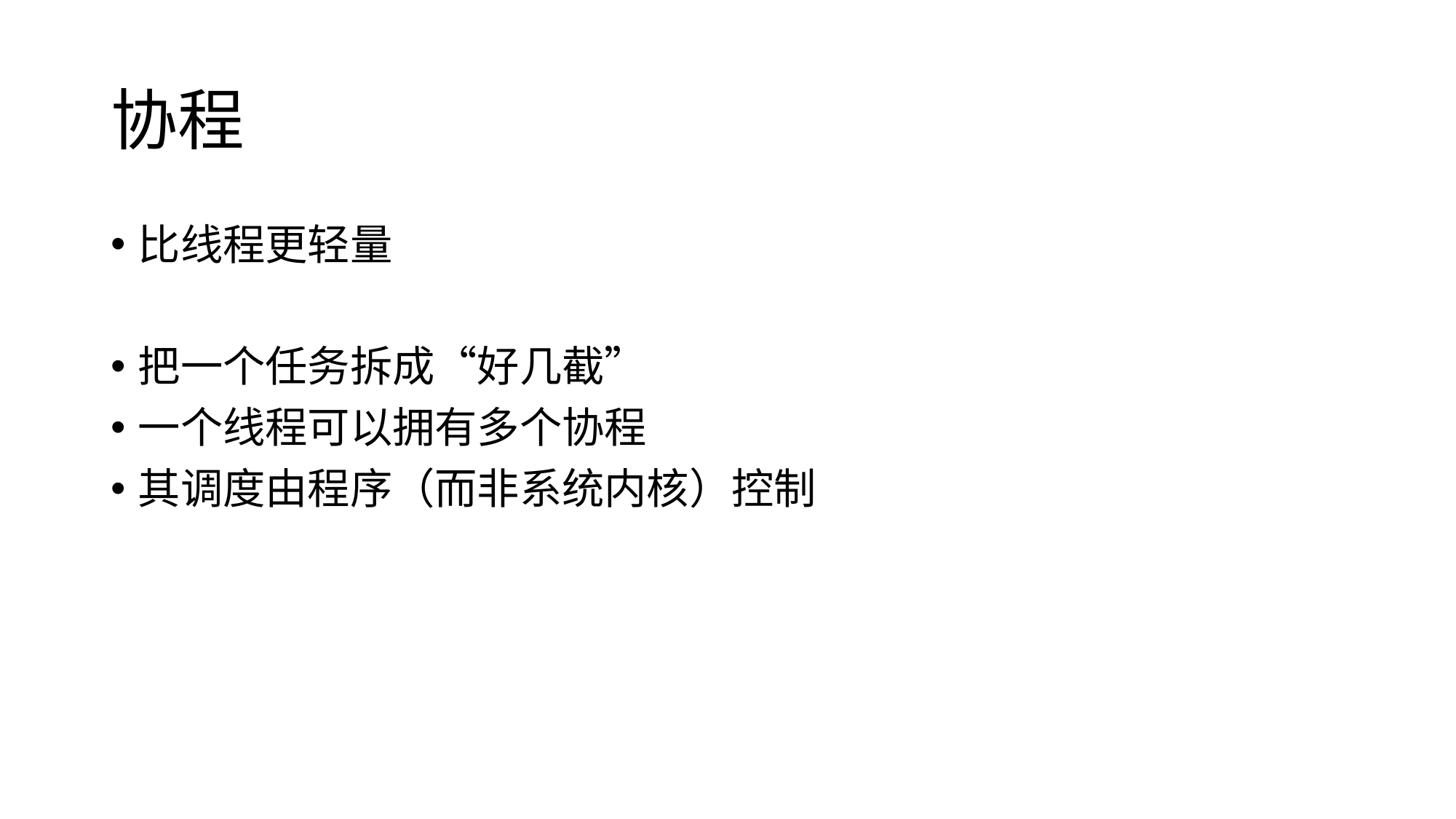

# 协程
比线程更轻量

把一个任务拆成“好几截”
一个线程可以拥有多个协程
其调度由程序（而非系统内核）控制